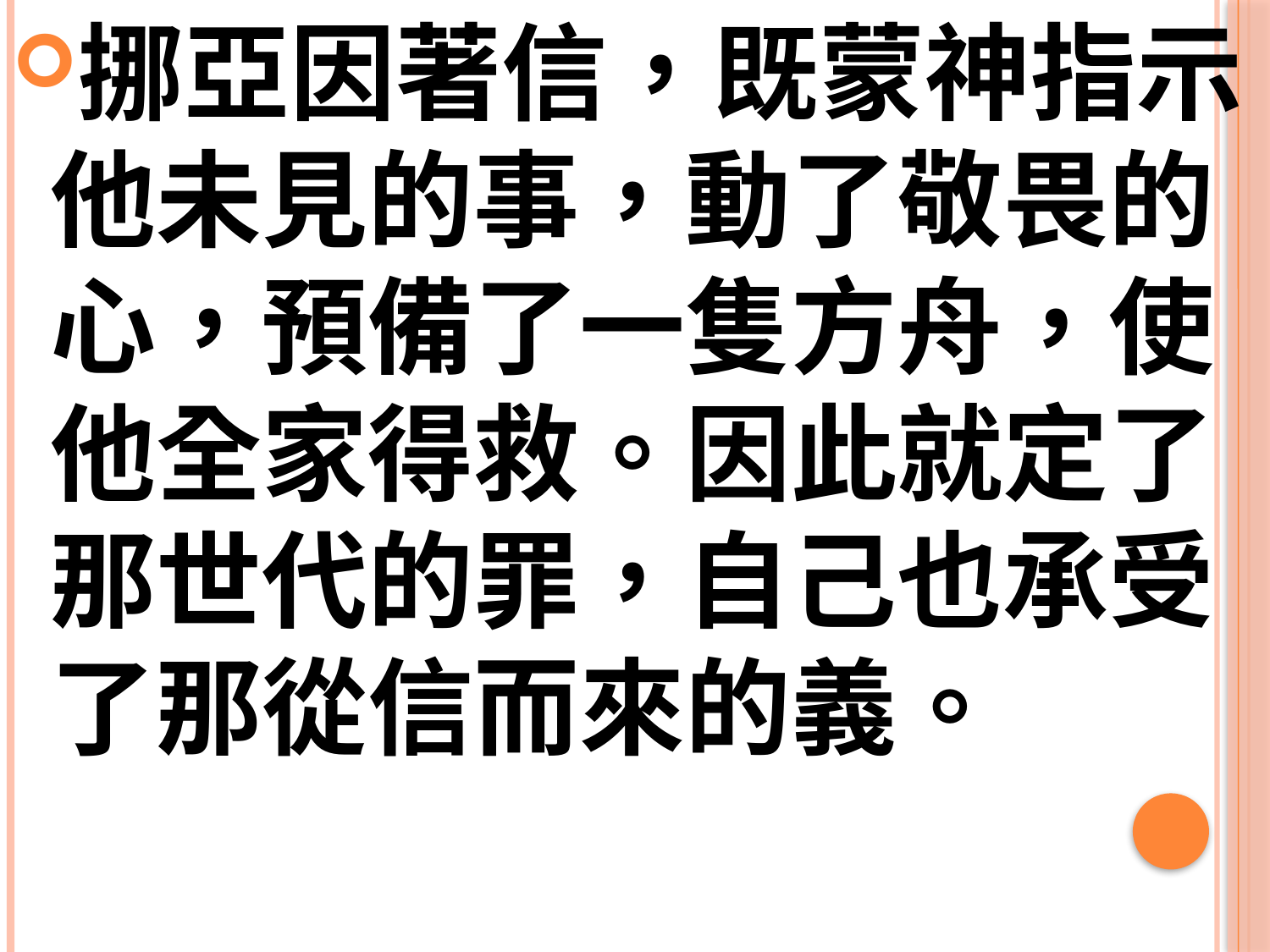

挪亞因著信，既蒙神指示他未見的事，動了敬畏的心，預備了一隻方舟，使他全家得救。因此就定了那世代的罪，自己也承受了那從信而來的義。